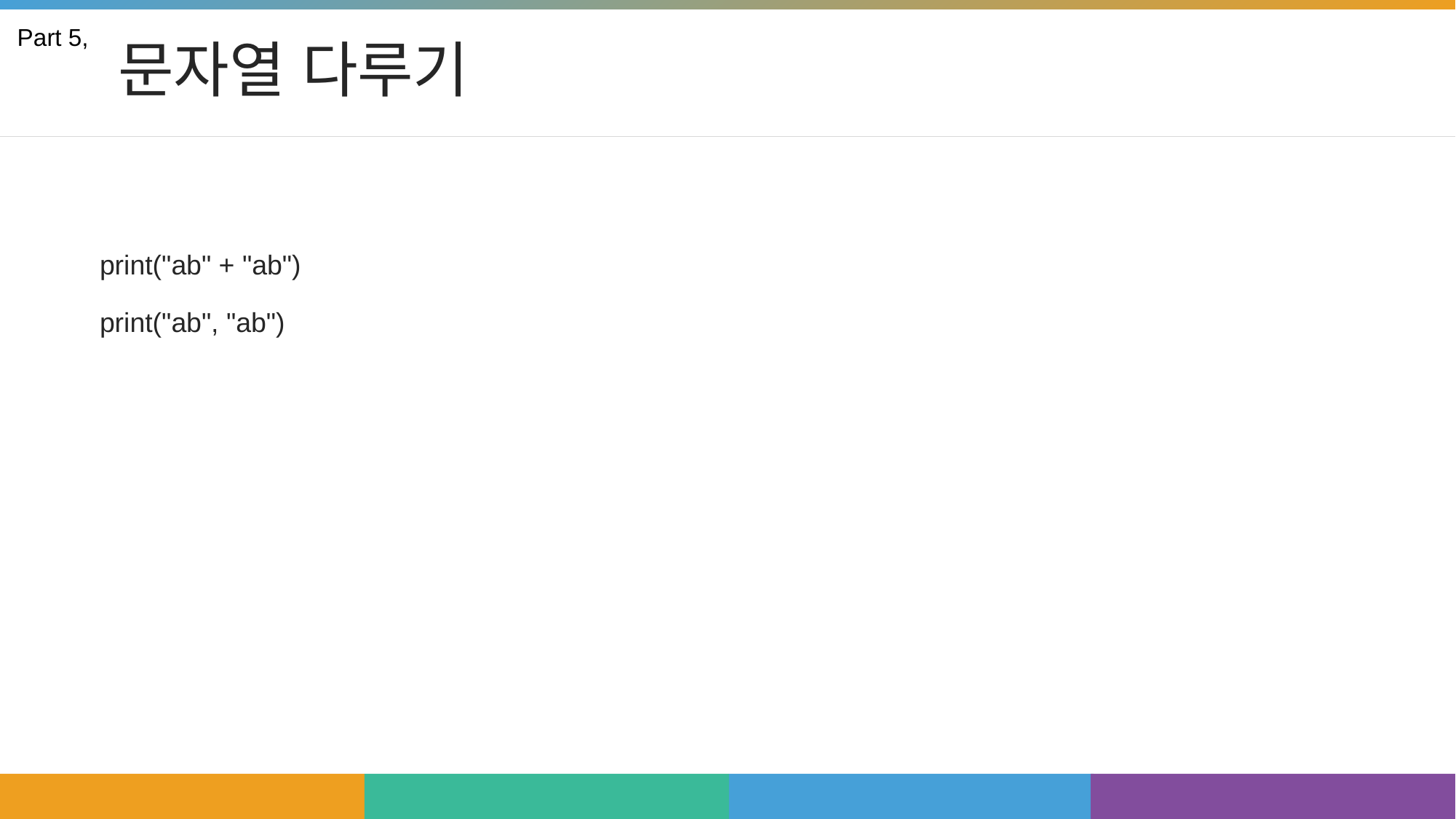

# 문자열 다루기
Part 5,

print("ab" + "ab")
print("ab", "ab")